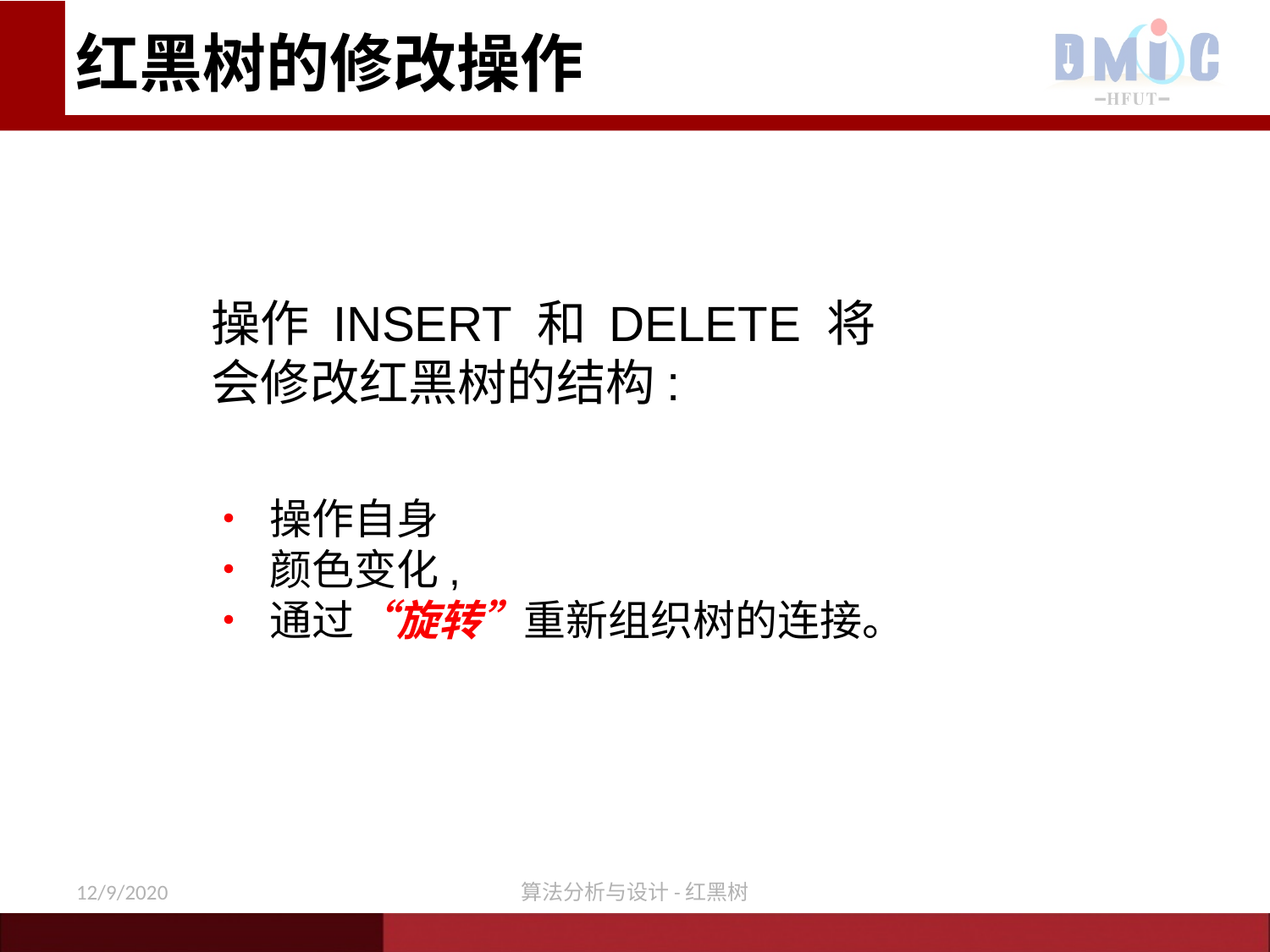

红黑树的修改操作
操作 INSERT 和 DELETE 将会修改红黑树的结构:
‧ 操作自身
‧ 颜色变化,
‧ 通过“旋转”重新组织树的连接。
12/9/2020
算法分析与设计-红黑树